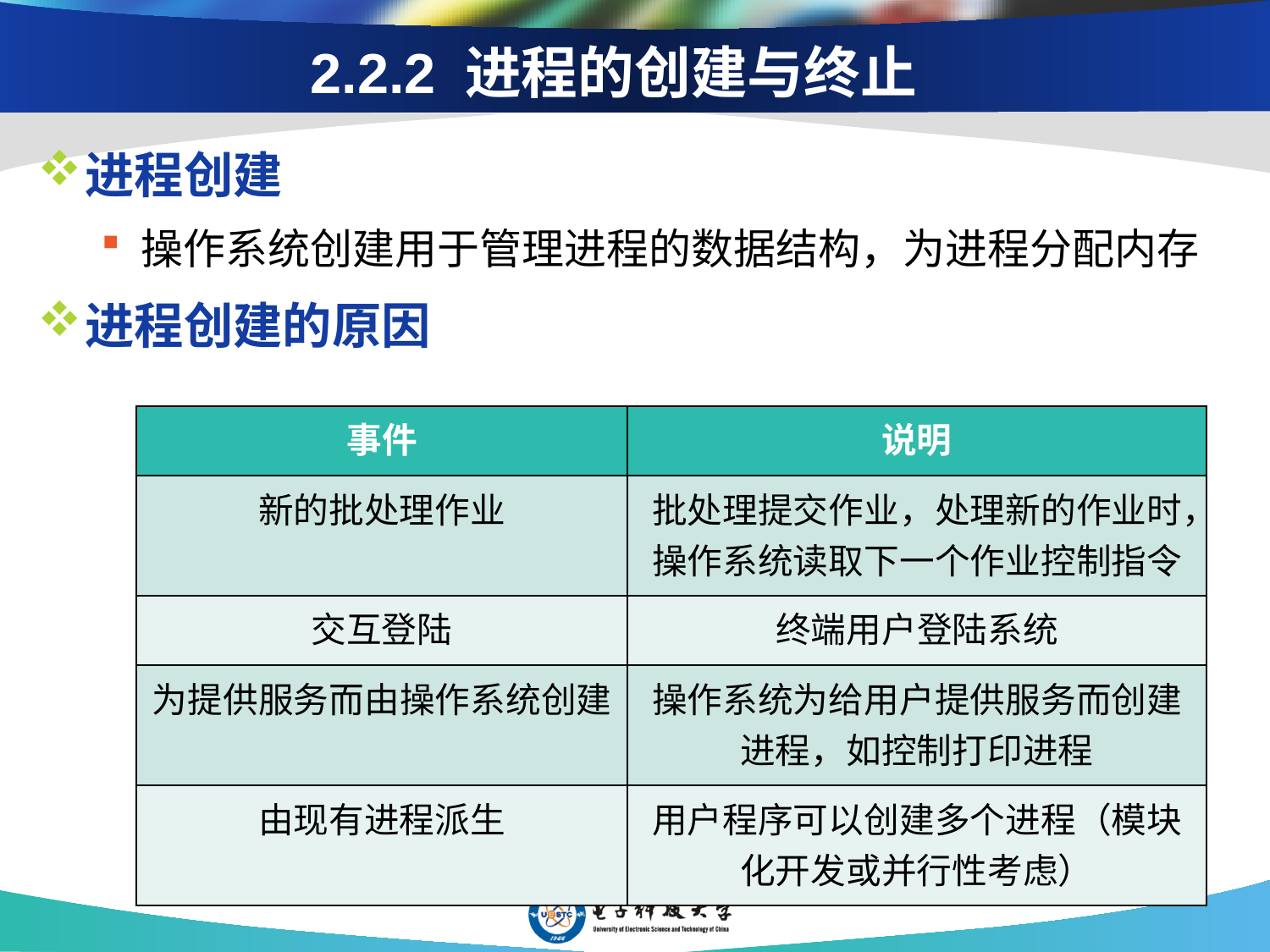

# 2.2.2 进程的创建与终止
进程创建
操作系统创建用于管理进程的数据结构，为进程分配内存
进程创建的原因

| 事件 | 说明 |
| --- | --- |
| 新的批处理作业 | 批处理提交作业，处理新的作业时，操作系统读取下一个作业控制指令 |
| 交互登陆 | 终端用户登陆系统 |
| 为提供服务而由操作系统创建 | 操作系统为给用户提供服务而创建进程，如控制打印进程 |
| 由现有进程派生 | 用户程序可以创建多个进程（模块化开发或并行性考虑） |